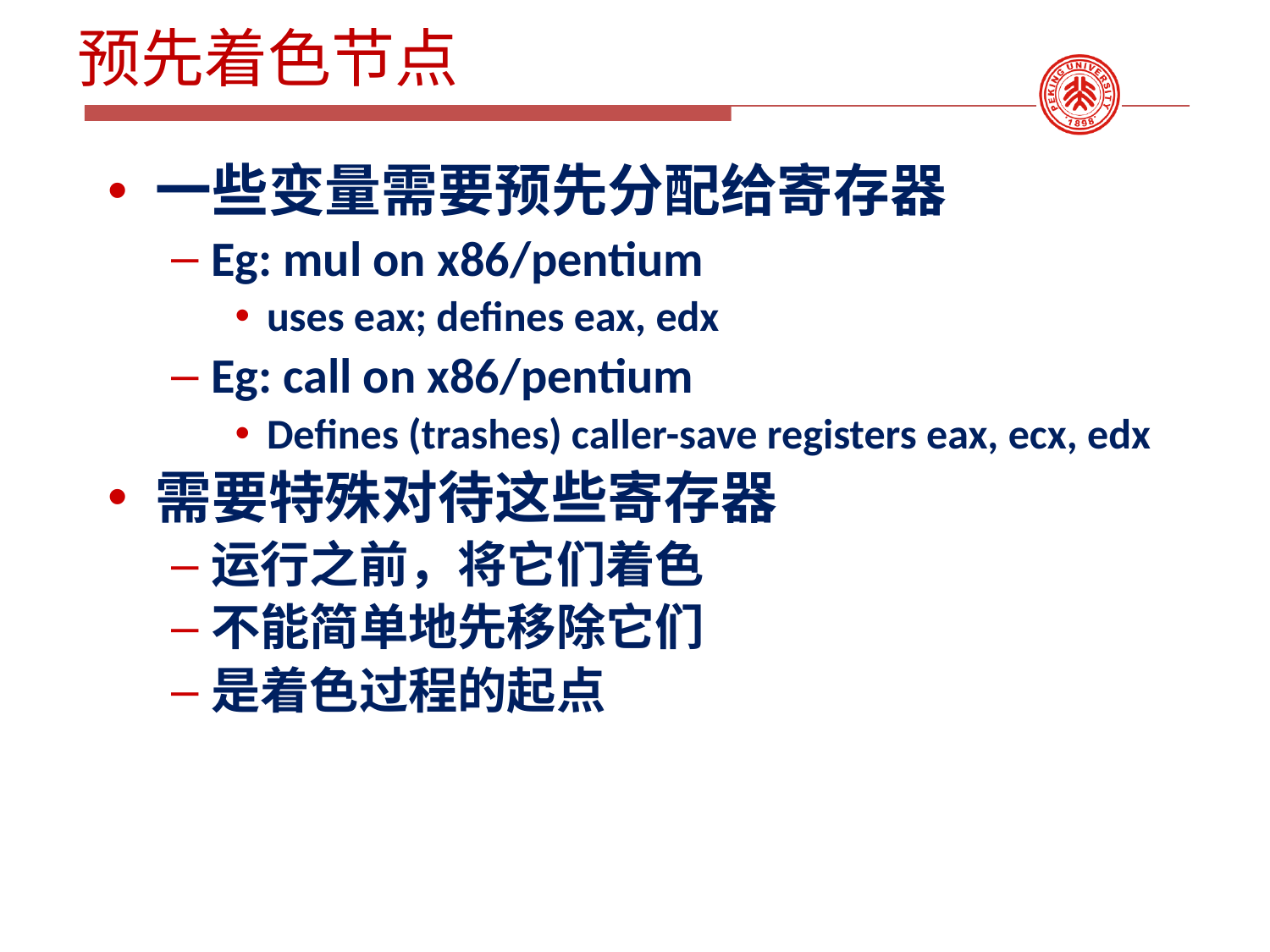

# 预先着色节点
一些变量需要预先分配给寄存器
Eg: mul on x86/pentium
uses eax; defines eax, edx
Eg: call on x86/pentium
Defines (trashes) caller-save registers eax, ecx, edx
需要特殊对待这些寄存器
运行之前，将它们着色
不能简单地先移除它们
是着色过程的起点